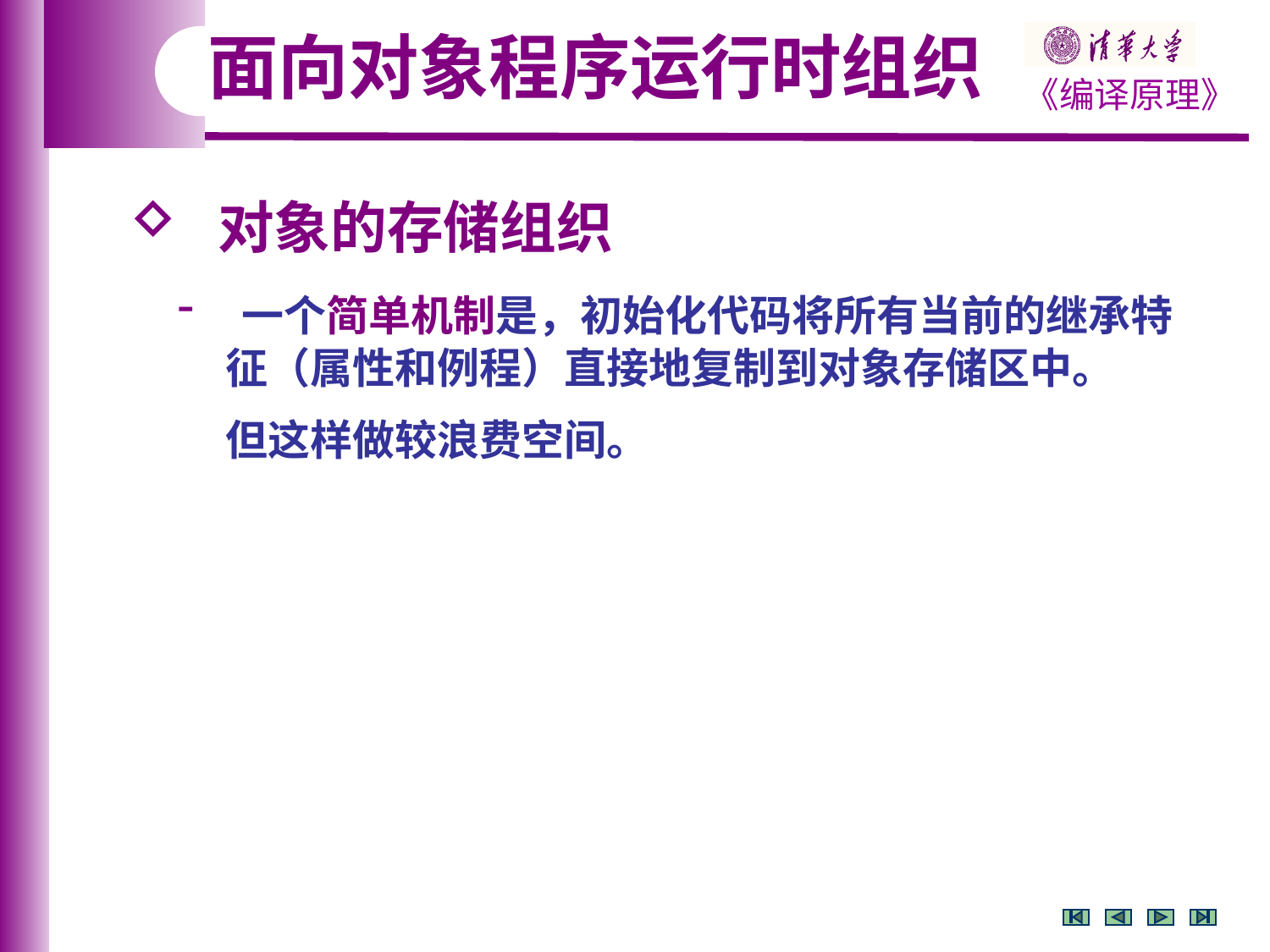

面向对象程序运行时组织
  对象的存储组织
  一个简单机制是，初始化代码将所有当前的继承特
    征（属性和例程）直接地复制到对象存储区中。

    但这样做较浪费空间。